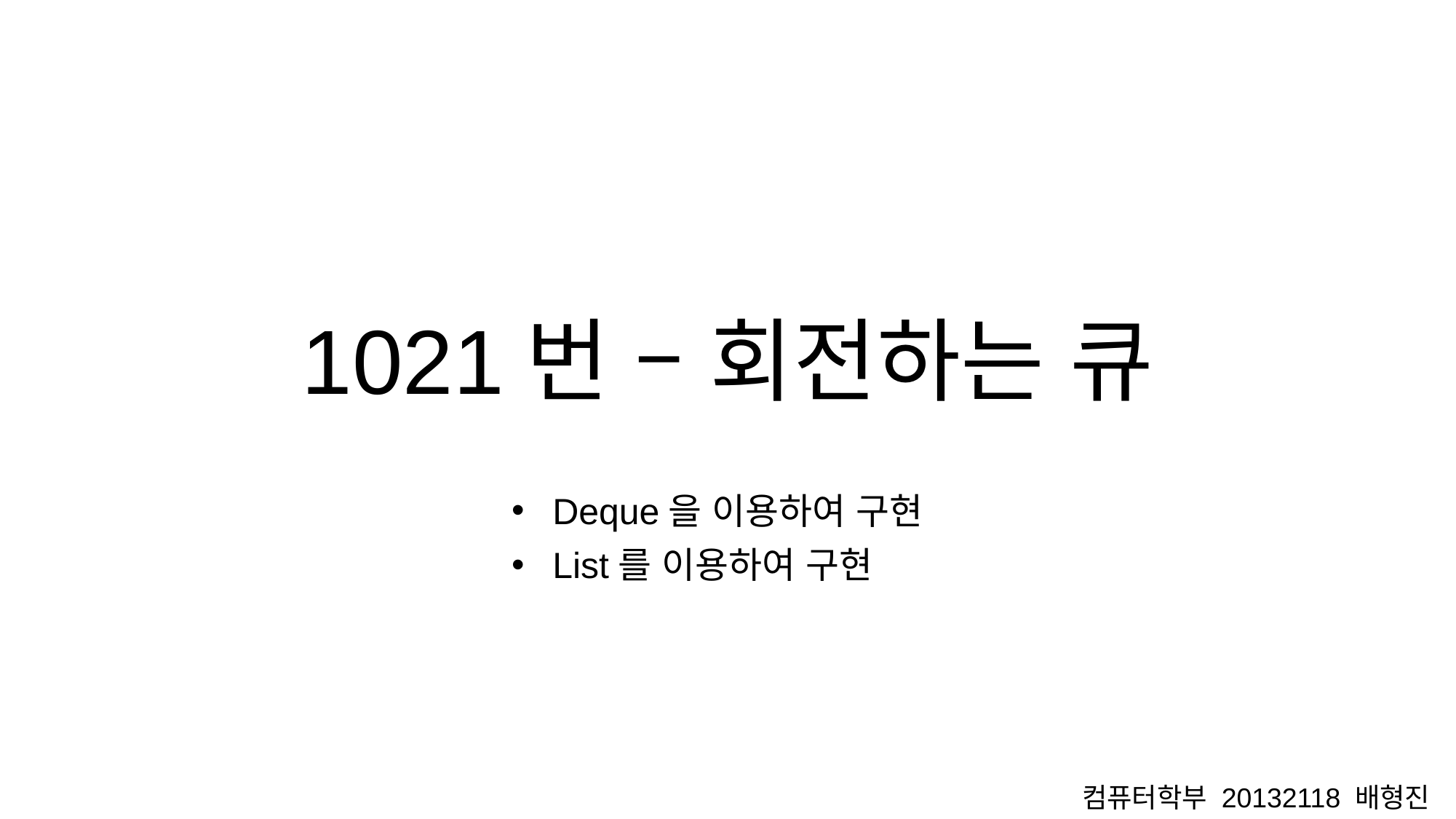

# 1021번 – 회전하는 큐
Deque을 이용하여 구현
List를 이용하여 구현

컴퓨터학부 20132118 배형진